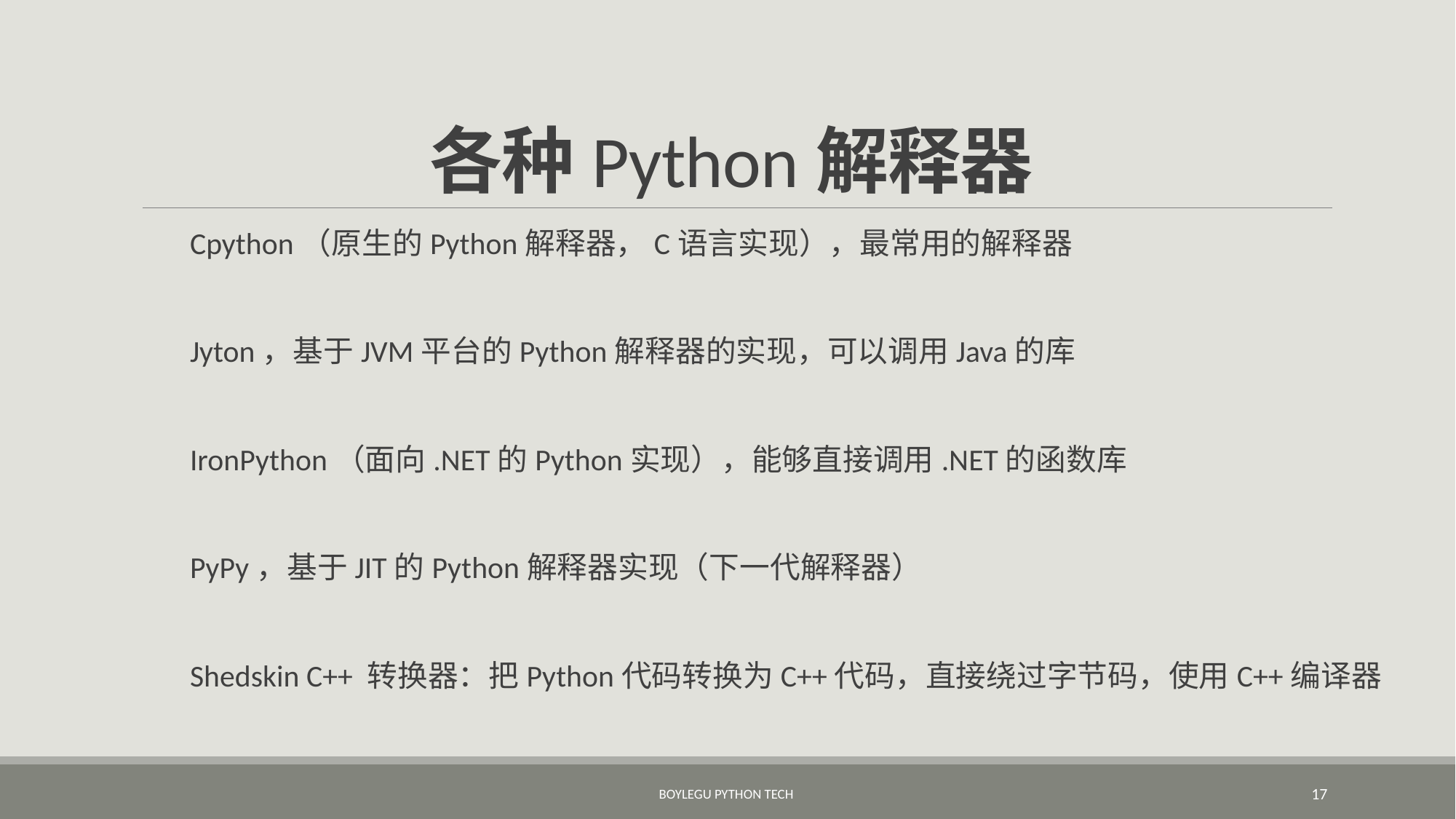

# 各种Python解释器
Cpython（原生的Python解释器，C语言实现），最常用的解释器

Jyton，基于JVM平台的Python解释器的实现，可以调用Java的库

IronPython（面向.NET的Python实现），能够直接调用.NET的函数库

PyPy，基于JIT的Python解释器实现（下一代解释器）

Shedskin C++ 转换器：把Python代码转换为C++代码，直接绕过字节码，使用C++编译器
BoyleGu Python Tech
17